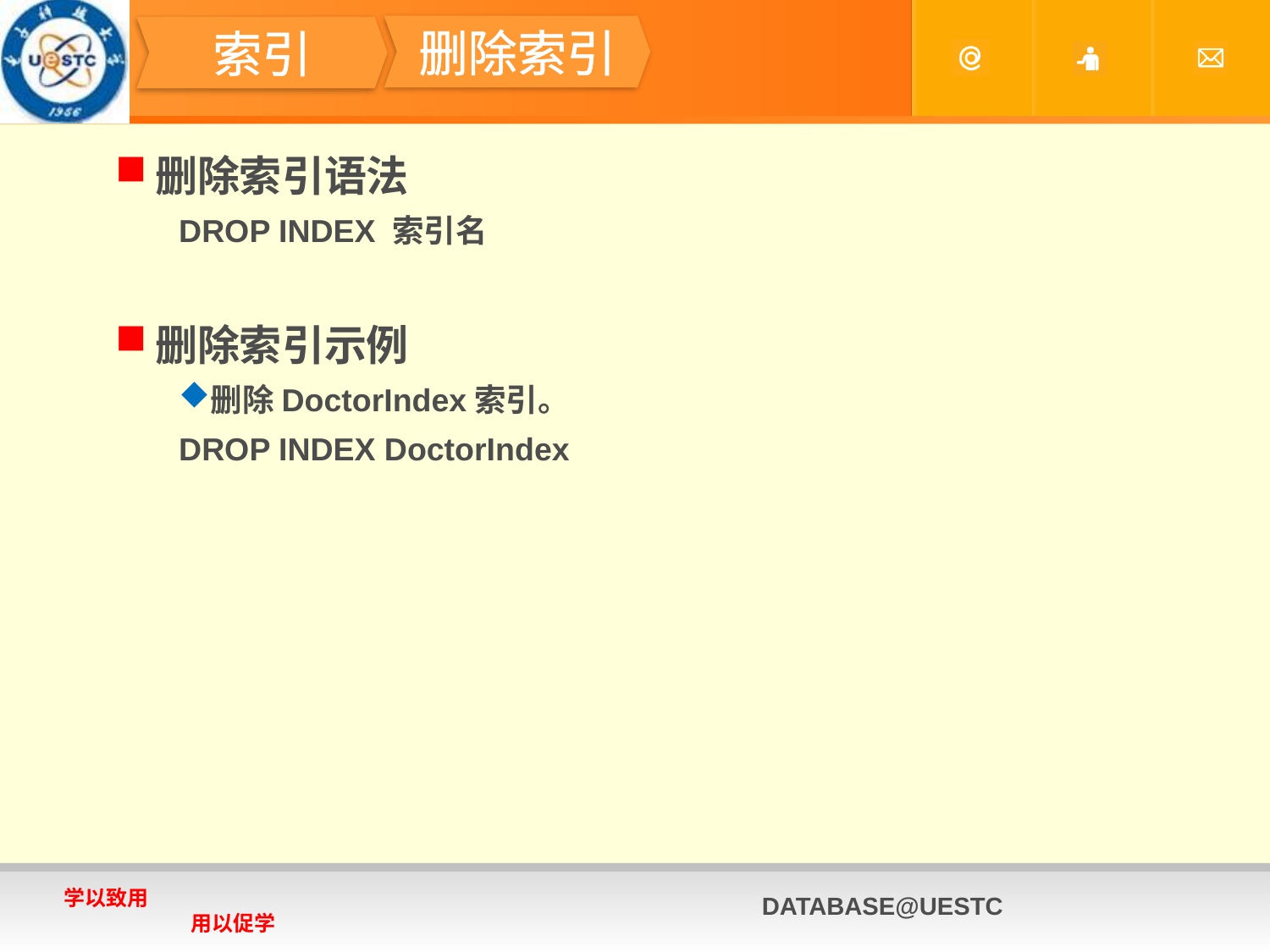

#
删除索引
索引
删除索引语法
DROP INDEX 索引名

删除索引示例
删除DoctorIndex索引。
DROP INDEX DoctorIndex